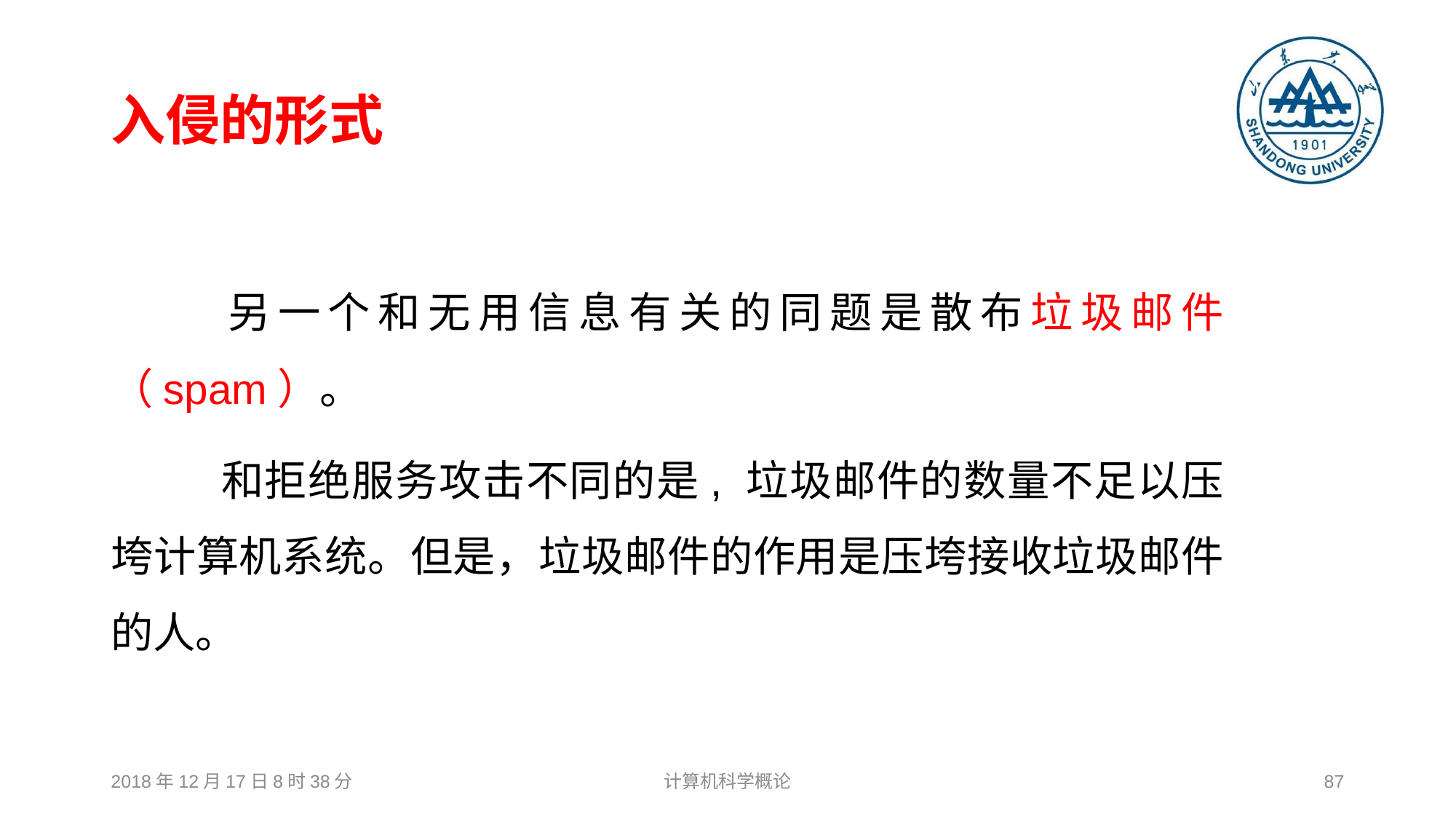

# 入侵的形式
	另一个和无用信息有关的同题是散布垃圾邮件（spam）。
	和拒绝服务攻击不同的是, 垃圾邮件的数量不足以压垮计算机系统。但是，垃圾邮件的作用是压垮接收垃圾邮件的人。
2018年12月17日8时38分
计算机科学概论
87